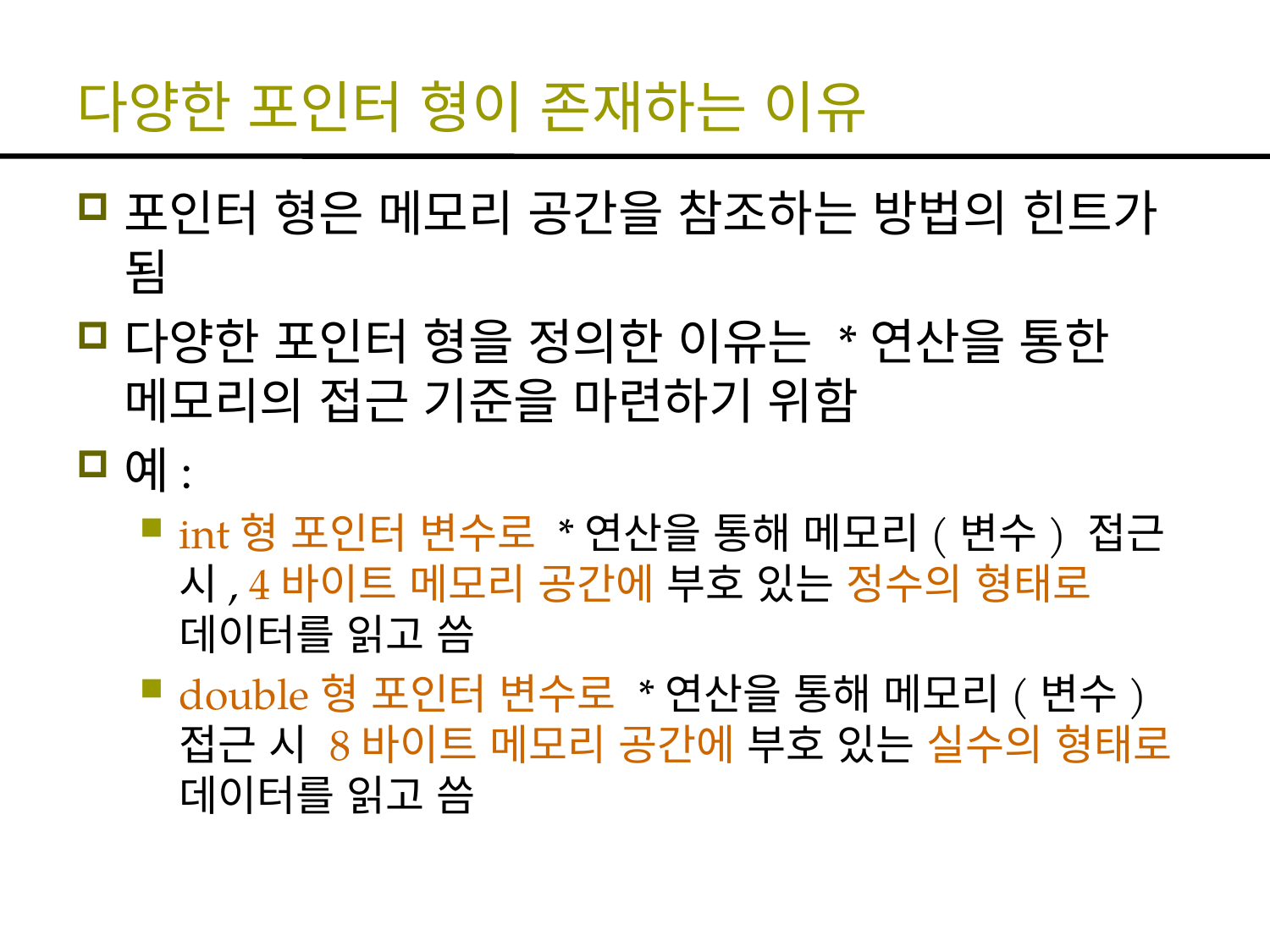

# 다양한 포인터 형이 존재하는 이유
포인터 형은 메모리 공간을 참조하는 방법의 힌트가 됨
다양한 포인터 형을 정의한 이유는 *연산을 통한 메모리의 접근 기준을 마련하기 위함
예:
int형 포인터 변수로 *연산을 통해 메모리(변수) 접근 시, 4바이트 메모리 공간에 부호 있는 정수의 형태로 데이터를 읽고 씀
double형 포인터 변수로 *연산을 통해 메모리(변수) 접근 시 8바이트 메모리 공간에 부호 있는 실수의 형태로 데이터를 읽고 씀